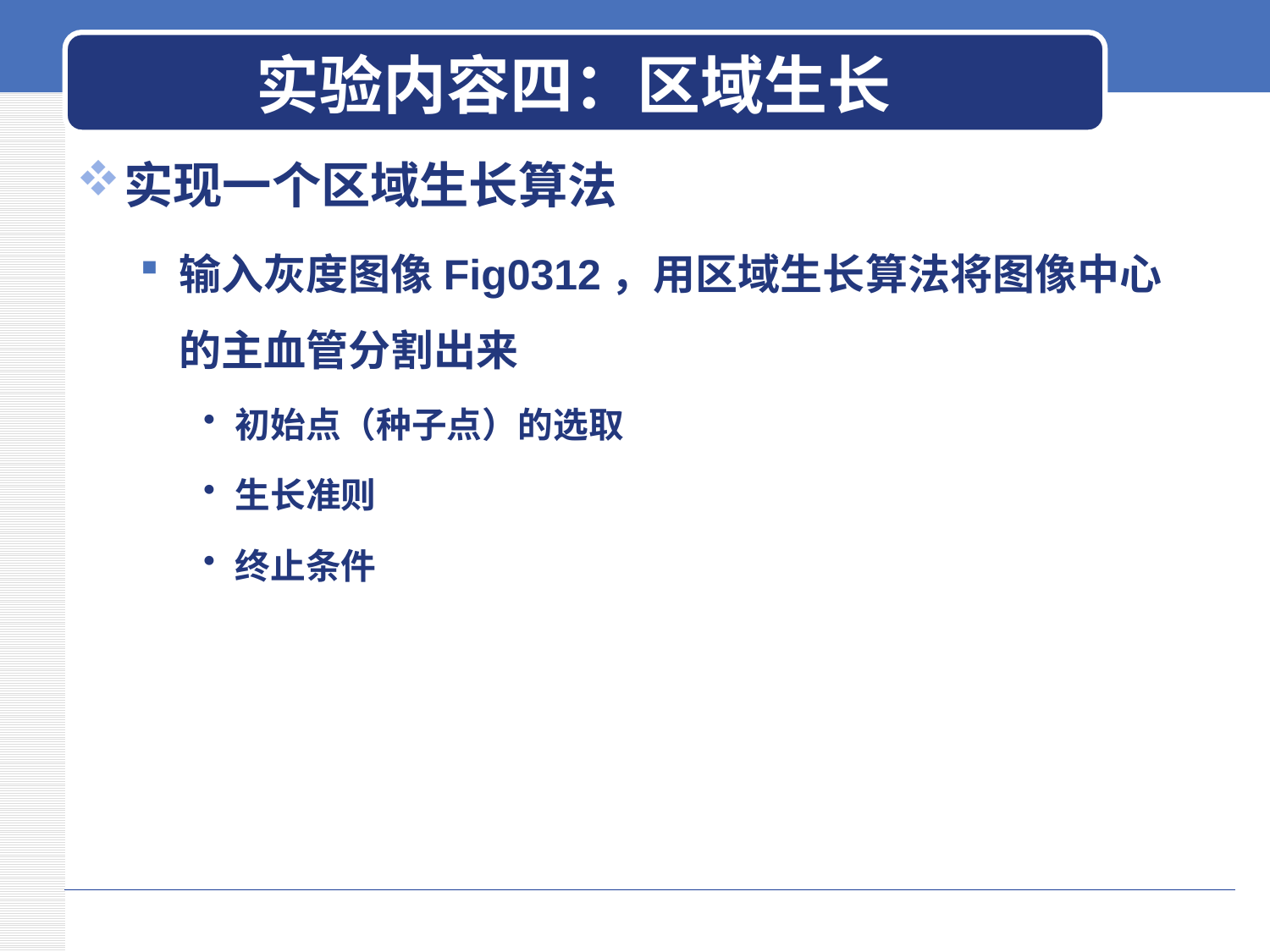

# 实验内容四：区域生长
实现一个区域生长算法
输入灰度图像Fig0312，用区域生长算法将图像中心的主血管分割出来
初始点（种子点）的选取
生长准则
终止条件